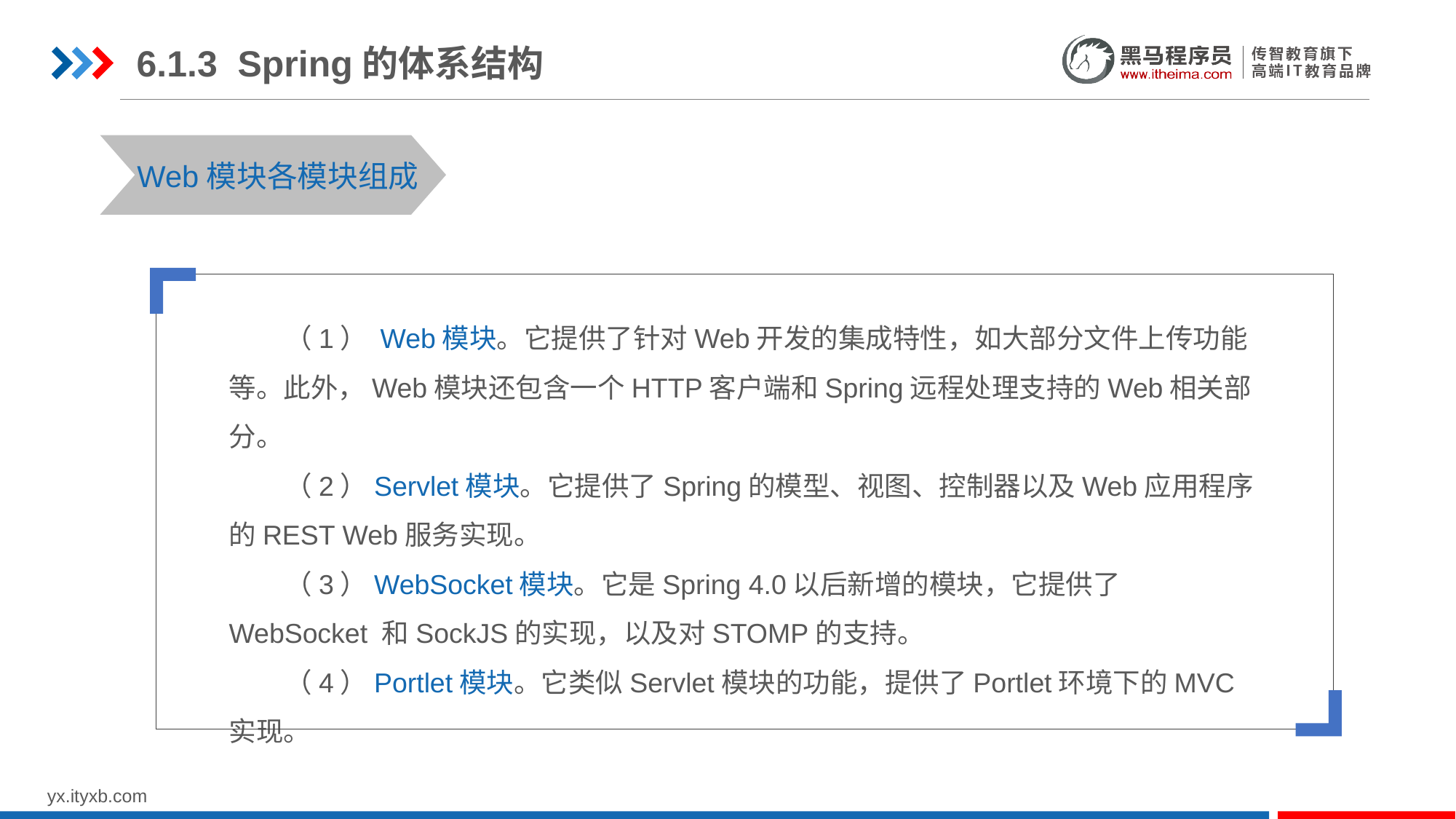

6.1.3  Spring的体系结构

STEP  01
STEP  03
Web模块各模块组成

        （1） Web模块。它提供了针对Web开发的集成特性，如大部分文件上传功能等。此外，Web模块还包含一个HTTP客户端和Spring远程处理支持的Web相关部分。
        （2）Servlet模块。它提供了Spring的模型、视图、控制器以及Web应用程序的REST Web服务实现。
        （3）WebSocket模块。它是Spring 4.0以后新增的模块，它提供了WebSocket 和SockJS的实现，以及对STOMP的支持。
        （4）Portlet模块。它类似Servlet模块的功能，提供了Portlet环境下的MVC实现。